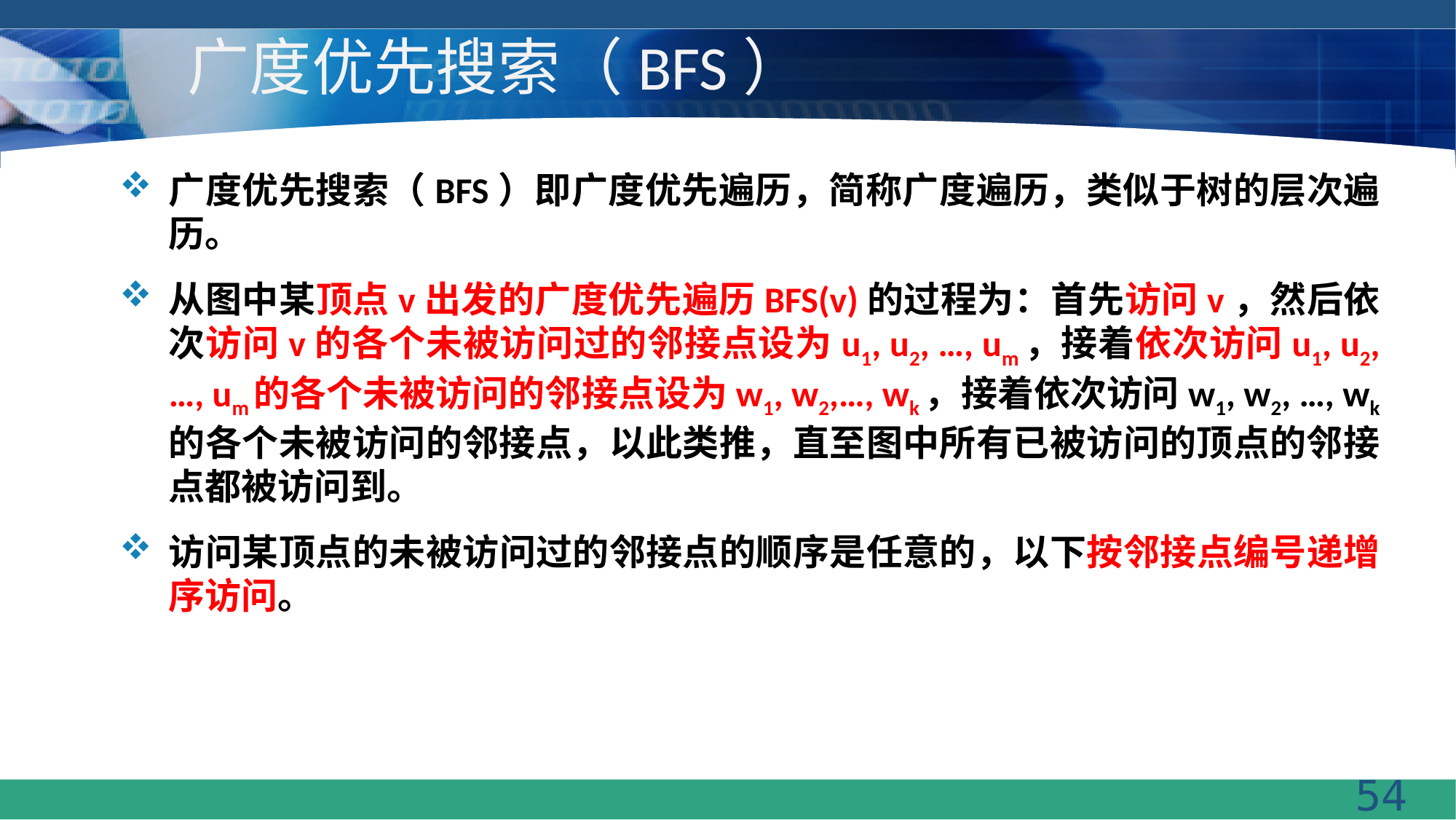

# 广度优先搜索（BFS）
广度优先搜索（BFS）即广度优先遍历，简称广度遍历，类似于树的层次遍历。
从图中某顶点v出发的广度优先遍历BFS(v)的过程为：首先访问v，然后依次访问v的各个未被访问过的邻接点设为u1, u2, …, um，接着依次访问u1, u2, …, um的各个未被访问的邻接点设为w1, w2,…, wk，接着依次访问w1, w2, …, wk的各个未被访问的邻接点，以此类推，直至图中所有已被访问的顶点的邻接点都被访问到。
访问某顶点的未被访问过的邻接点的顺序是任意的，以下按邻接点编号递增序访问。